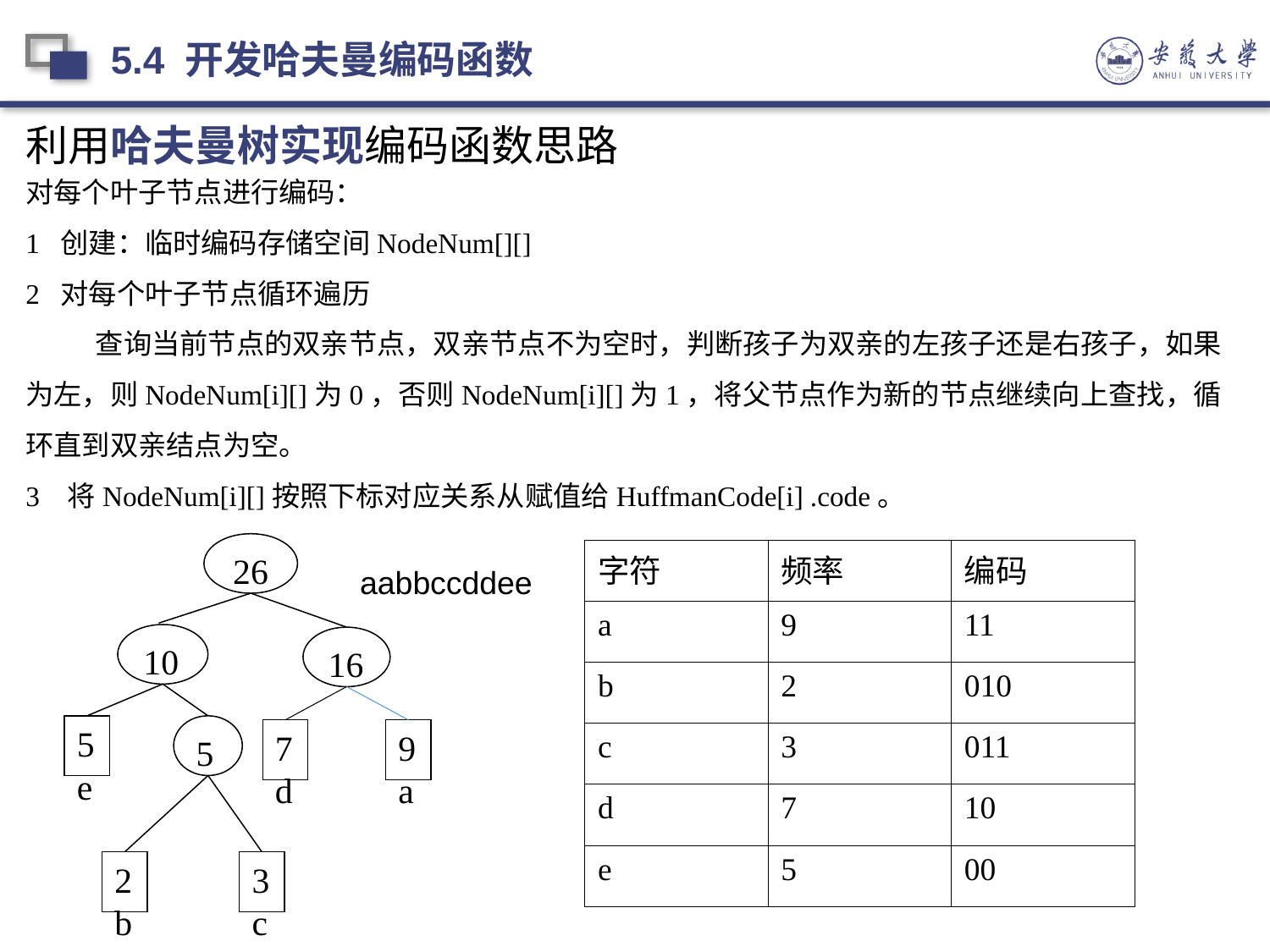

5.4 开发哈夫曼编码函数
利用哈夫曼树实现编码函数思路
对每个叶子节点进行编码：
1  创建：临时编码存储空间NodeNum[][]
2  对每个叶子节点循环遍历
           查询当前节点的双亲节点，双亲节点不为空时，判断孩子为双亲的左孩子还是右孩子，如果为左，则NodeNum[i][]为0，否则NodeNum[i][]为1，将父节点作为新的节点继续向上查找，循环直到双亲结点为空。
3   将NodeNum[i][]按照下标对应关系从赋值给HuffmanCode[i] .code。

26

10

16

5
e
5

7
d
9
a
2
b
3
c
aabbccddee
| 字符 | 频率 | 编码 |
| --- | --- | --- |
| a | 9 | 11 |
| b | 2 | 010 |
| c | 3 | 011 |
| d | 7 | 10 |
| e | 5 | 00 |